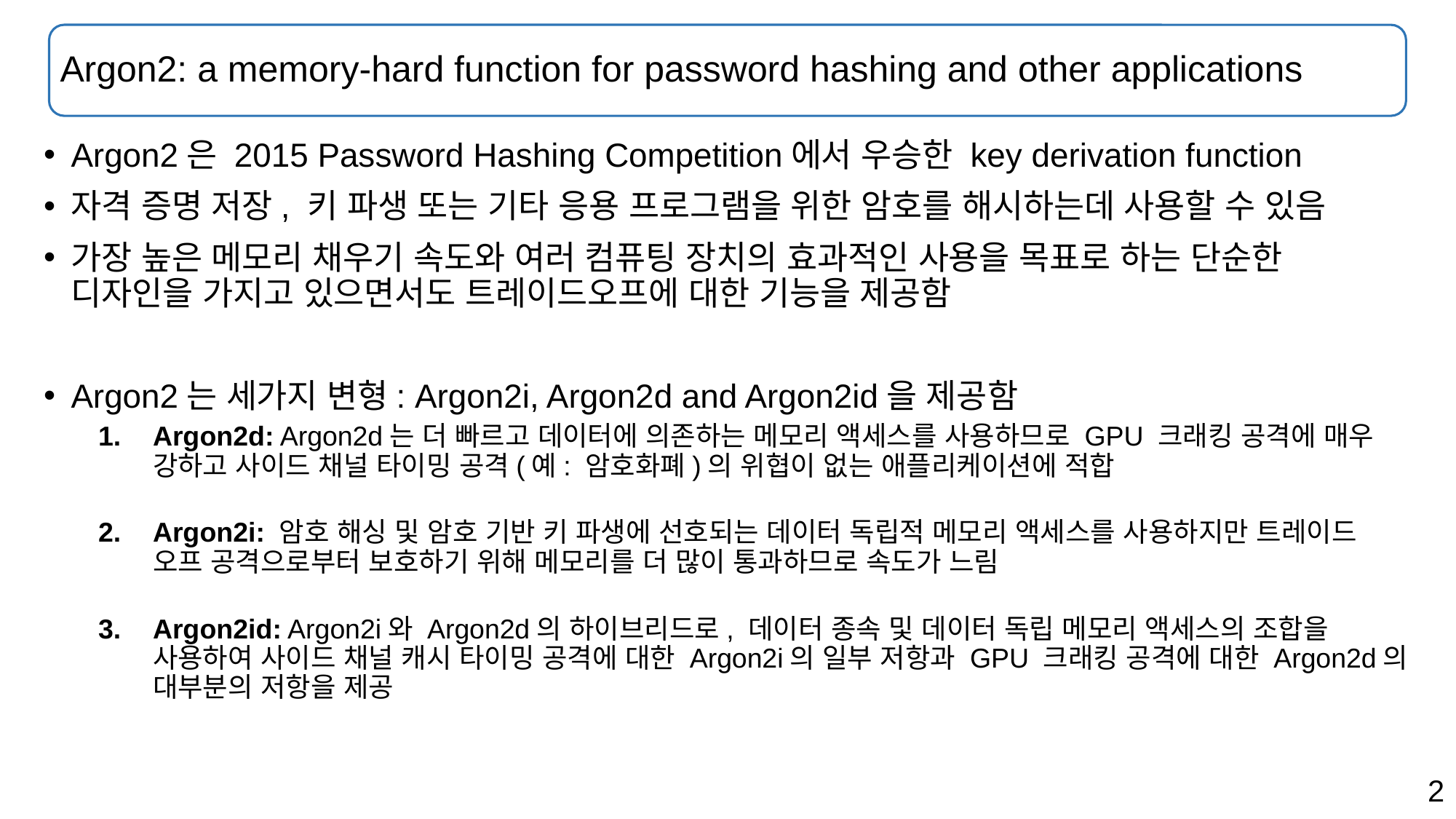

# Argon2: a memory-hard function for password hashing and other applications
Argon2은 2015 Password Hashing Competition에서 우승한 key derivation function
자격 증명 저장, 키 파생 또는 기타 응용 프로그램을 위한 암호를 해시하는데 사용할 수 있음
가장 높은 메모리 채우기 속도와 여러 컴퓨팅 장치의 효과적인 사용을 목표로 하는 단순한 디자인을 가지고 있으면서도 트레이드오프에 대한 기능을 제공함

Argon2는 세가지 변형: Argon2i, Argon2d and Argon2id을 제공함
Argon2d: Argon2d는 더 빠르고 데이터에 의존하는 메모리 액세스를 사용하므로 GPU 크래킹 공격에 매우 강하고 사이드 채널 타이밍 공격(예: 암호화폐)의 위협이 없는 애플리케이션에 적합

Argon2i: 암호 해싱 및 암호 기반 키 파생에 선호되는 데이터 독립적 메모리 액세스를 사용하지만 트레이드 오프 공격으로부터 보호하기 위해 메모리를 더 많이 통과하므로 속도가 느림

Argon2id: Argon2i와 Argon2d의 하이브리드로, 데이터 종속 및 데이터 독립 메모리 액세스의 조합을 사용하여 사이드 채널 캐시 타이밍 공격에 대한 Argon2i의 일부 저항과 GPU 크래킹 공격에 대한 Argon2d의 대부분의 저항을 제공